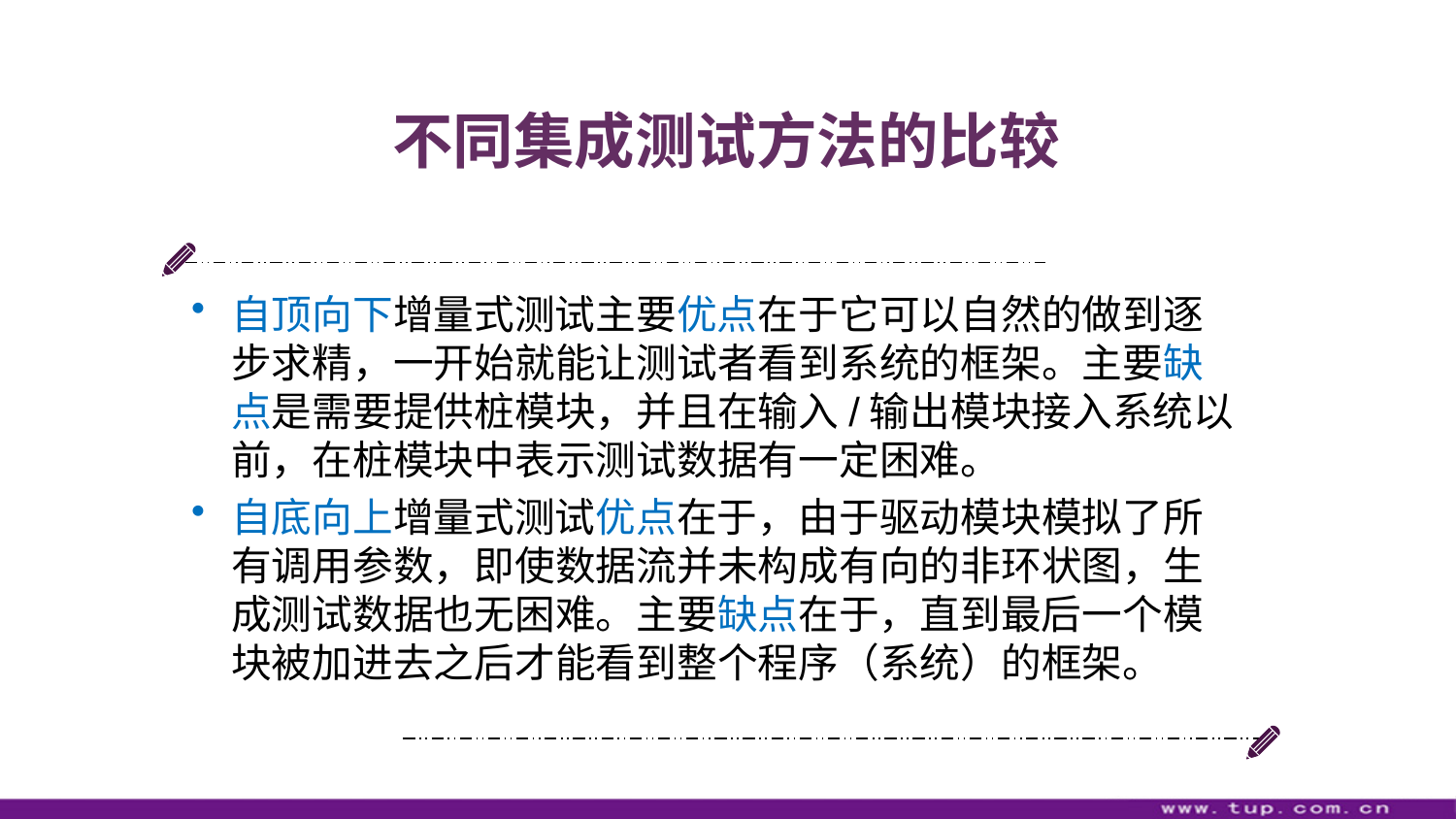

不同集成测试方法的比较

自顶向下增量式测试主要优点在于它可以自然的做到逐步求精，一开始就能让测试者看到系统的框架。主要缺点是需要提供桩模块，并且在输入/输出模块接入系统以前，在桩模块中表示测试数据有一定困难。
自底向上增量式测试优点在于，由于驱动模块模拟了所有调用参数，即使数据流并未构成有向的非环状图，生成测试数据也无困难。主要缺点在于，直到最后一个模块被加进去之后才能看到整个程序（系统）的框架。